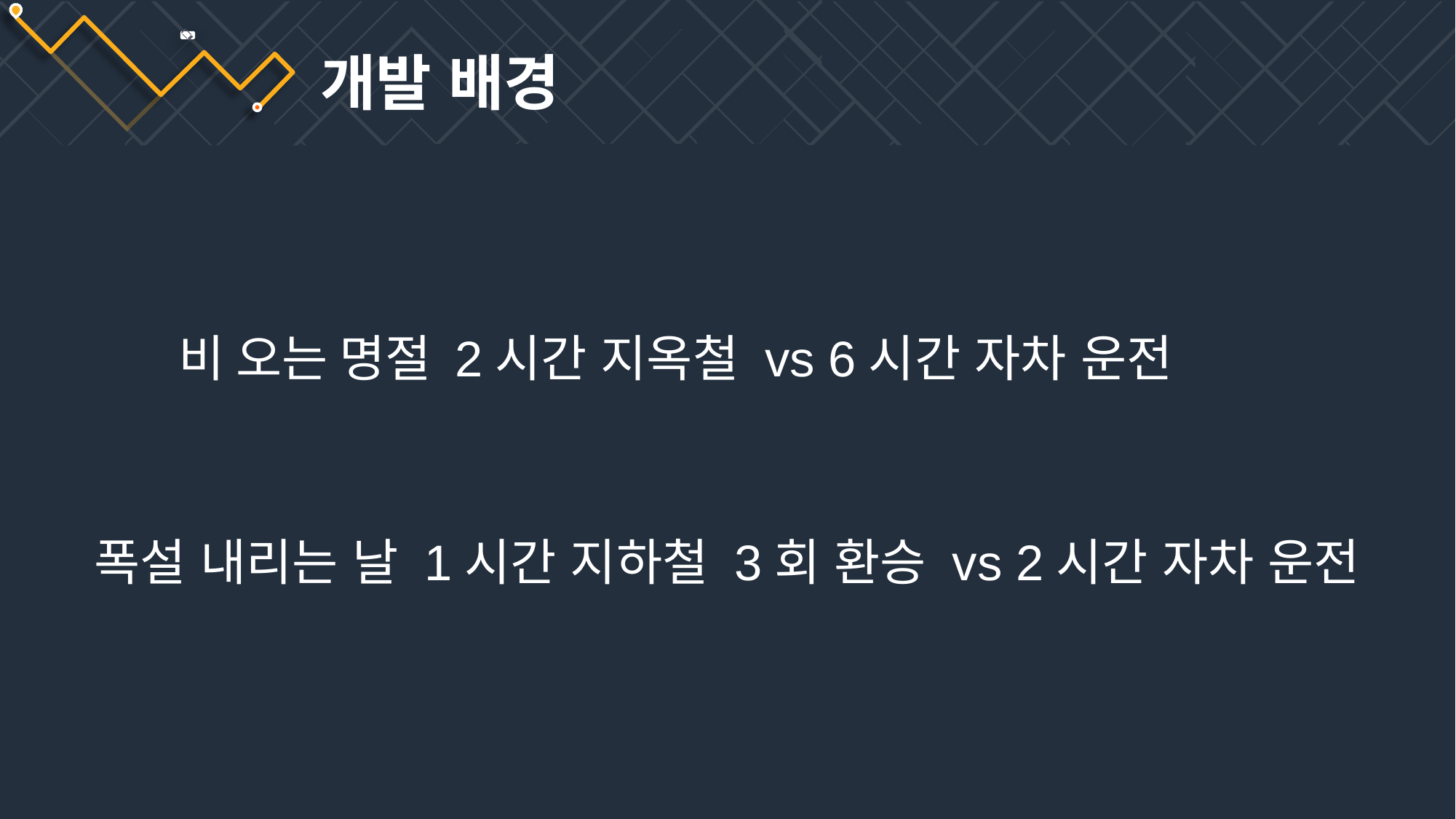

개발 배경
        비 오는 명절 2시간 지옥철 vs 6시간 자차 운전

폭설 내리는 날 1시간 지하철 3회 환승 vs 2시간 자차 운전